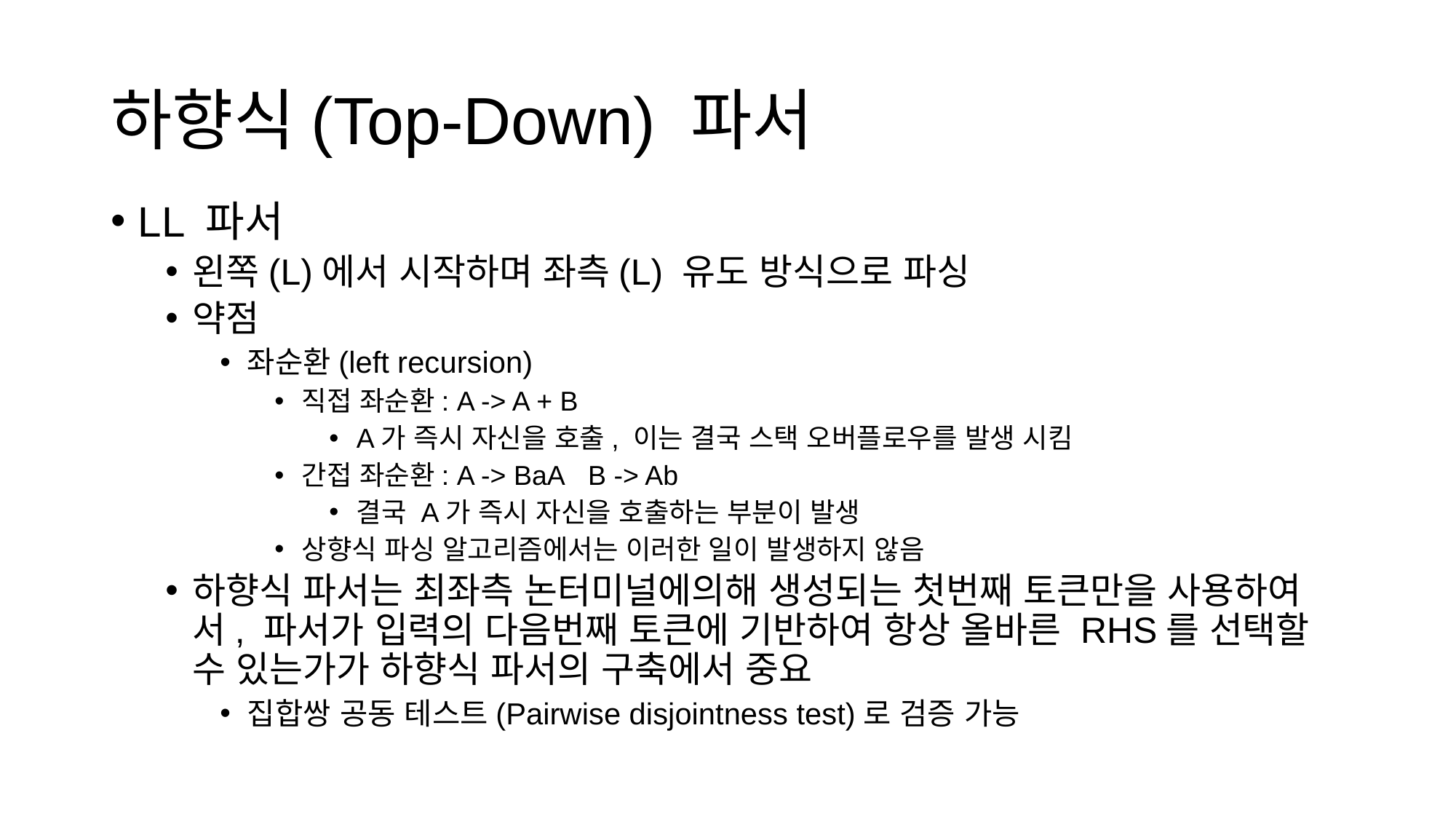

# 하향식(Top-Down) 파서
LL 파서
왼쪽(L)에서 시작하며 좌측(L) 유도 방식으로 파싱
약점
좌순환(left recursion)
직접 좌순환: A -> A + B
A가 즉시 자신을 호출, 이는 결국 스택 오버플로우를 발생 시킴
간접 좌순환: A -> BaA   B -> Ab
결국 A가 즉시 자신을 호출하는 부분이 발생
상향식 파싱 알고리즘에서는 이러한 일이 발생하지 않음
하향식 파서는 최좌측 논터미널에의해 생성되는 첫번째 토큰만을 사용하여서, 파서가 입력의 다음번째 토큰에 기반하여 항상 올바른 RHS를 선택할 수 있는가가 하향식 파서의 구축에서 중요
집합쌍 공동 테스트(Pairwise disjointness test)로 검증 가능